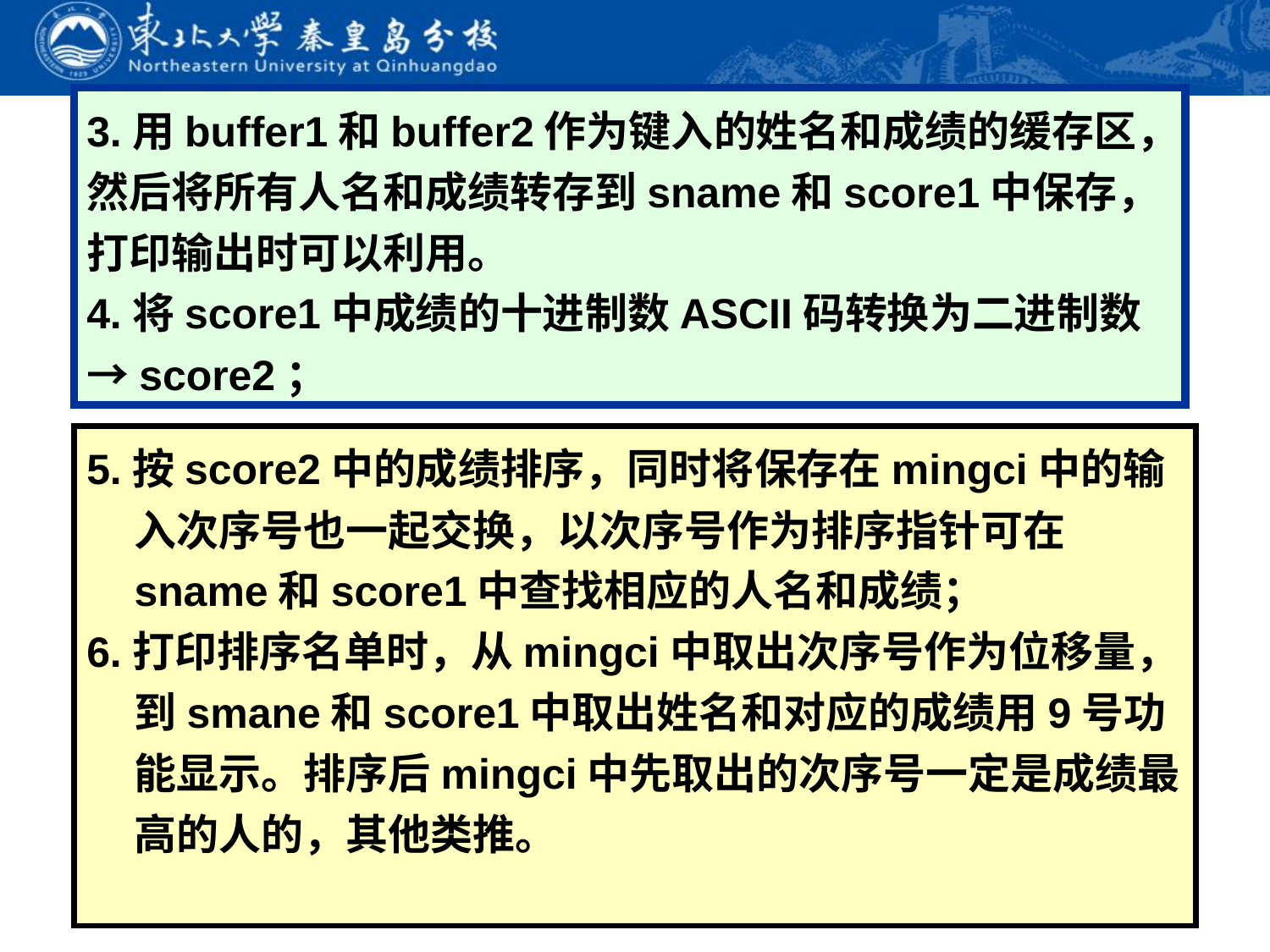

3.用buffer1和buffer2作为键入的姓名和成绩的缓存区，然后将所有人名和成绩转存到sname和score1中保存，打印输出时可以利用。
4.将score1中成绩的十进制数ASCII码转换为二进制数→score2；

5.按score2中的成绩排序，同时将保存在mingci中的输入次序号也一起交换，以次序号作为排序指针可在sname和score1中查找相应的人名和成绩；
6.打印排序名单时，从mingci中取出次序号作为位移量，到smane和score1中取出姓名和对应的成绩用9号功能显示。排序后mingci中先取出的次序号一定是成绩最高的人的，其他类推。